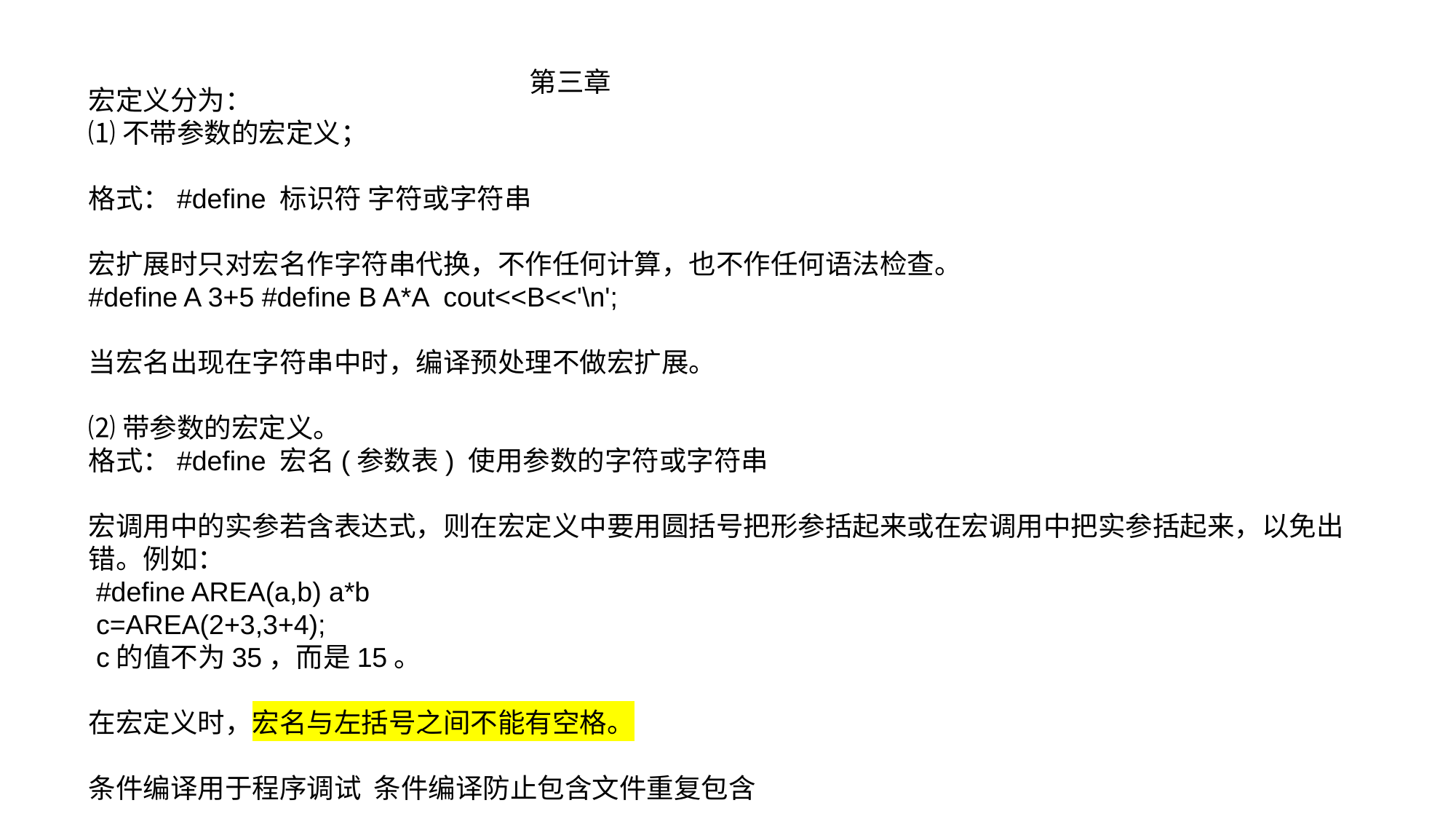

第三章
宏定义分为：
⑴不带参数的宏定义；

格式：#define 标识符 字符或字符串

宏扩展时只对宏名作字符串代换，不作任何计算，也不作任何语法检查。
#define A 3+5 #define B A*A  cout<<B<<'\n';

当宏名出现在字符串中时，编译预处理不做宏扩展。

⑵带参数的宏定义。
格式：#define 宏名(参数表) 使用参数的字符或字符串

宏调用中的实参若含表达式，则在宏定义中要用圆括号把形参括起来或在宏调用中把实参括起来，以免出
错。例如：
 #define AREA(a,b) a*b
 c=AREA(2+3,3+4);
 c的值不为35，而是15。

在宏定义时，宏名与左括号之间不能有空格。

条件编译用于程序调试  条件编译防止包含文件重复包含